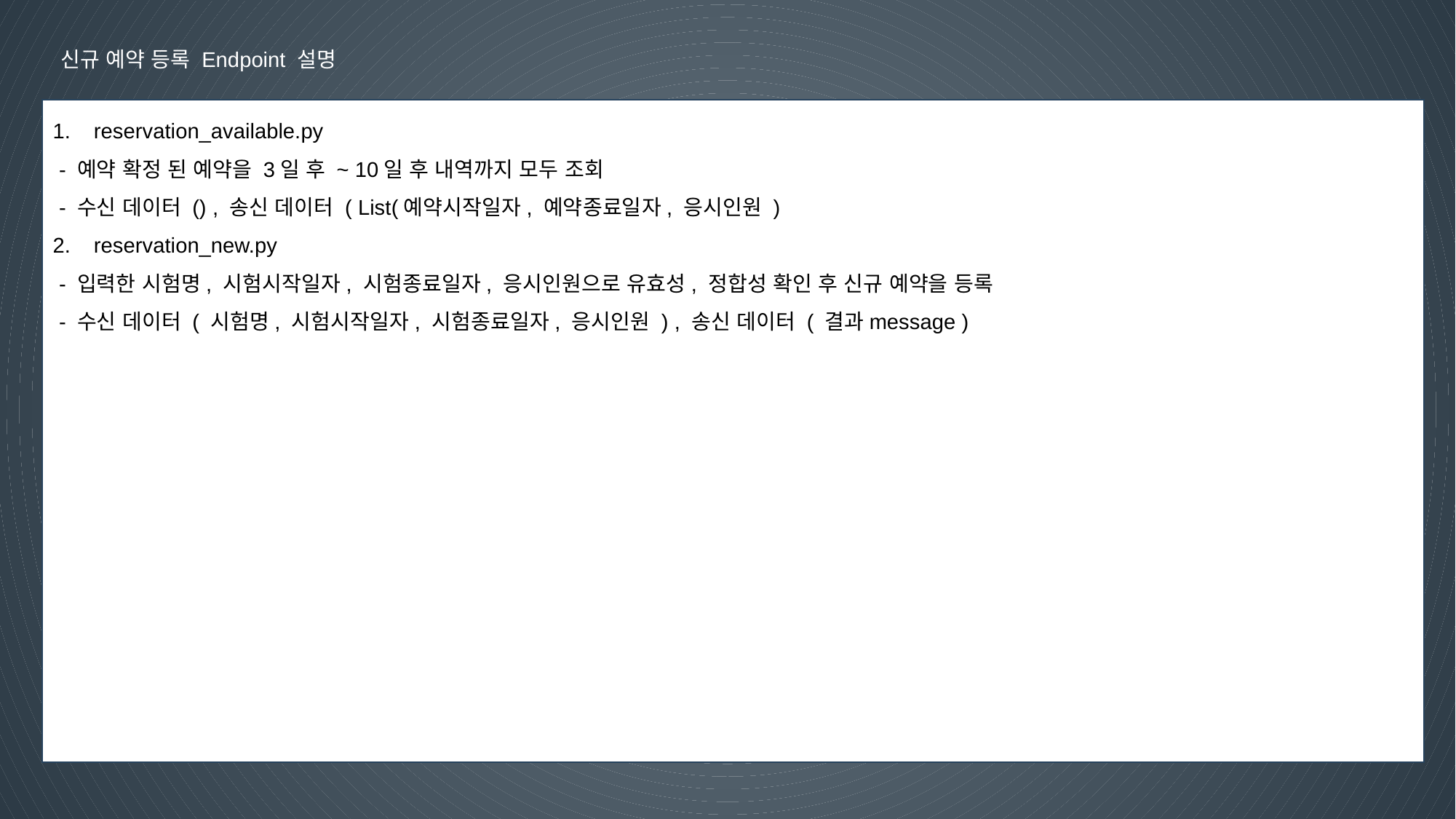

신규 예약 등록 Endpoint 설명
reservation_available.py
 - 예약 확정 된 예약을 3일 후 ~ 10일 후 내역까지 모두 조회
 - 수신 데이터 () , 송신 데이터 ( List(예약시작일자, 예약종료일자, 응시인원 )
reservation_new.py
 - 입력한 시험명, 시험시작일자, 시험종료일자, 응시인원으로 유효성, 정합성 확인 후 신규 예약을 등록
 - 수신 데이터 ( 시험명, 시험시작일자, 시험종료일자, 응시인원 ) , 송신 데이터 ( 결과message )